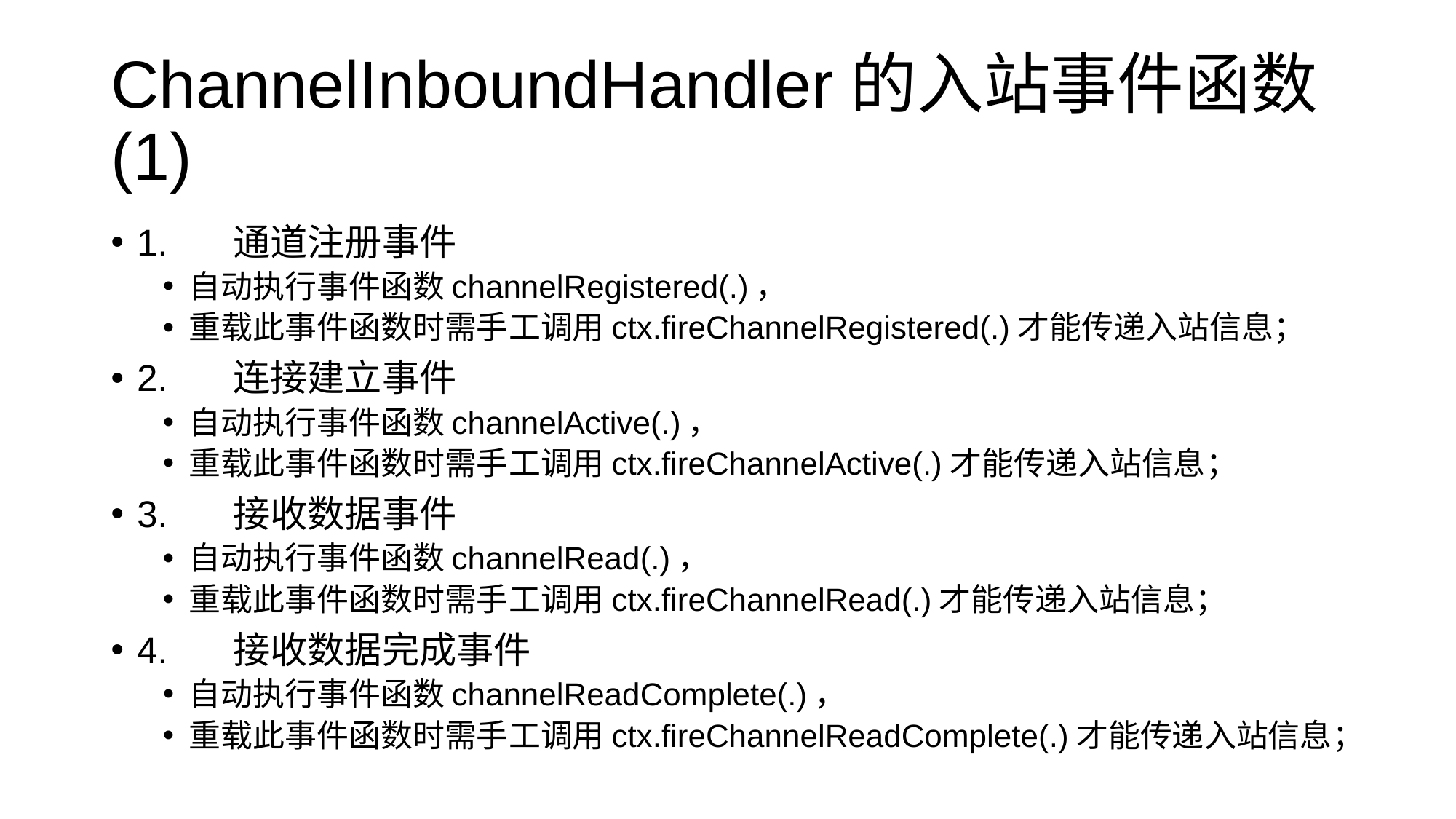

# ChannelInboundHandler的入站事件函数(1)
1.	通道注册事件
自动执行事件函数channelRegistered(.)，
重载此事件函数时需手工调用ctx.fireChannelRegistered(.)才能传递入站信息；
2.	连接建立事件
自动执行事件函数channelActive(.)，
重载此事件函数时需手工调用ctx.fireChannelActive(.)才能传递入站信息；
3.	接收数据事件
自动执行事件函数channelRead(.)，
重载此事件函数时需手工调用ctx.fireChannelRead(.)才能传递入站信息；
4.	接收数据完成事件
自动执行事件函数channelReadComplete(.)，
重载此事件函数时需手工调用ctx.fireChannelReadComplete(.)才能传递入站信息；